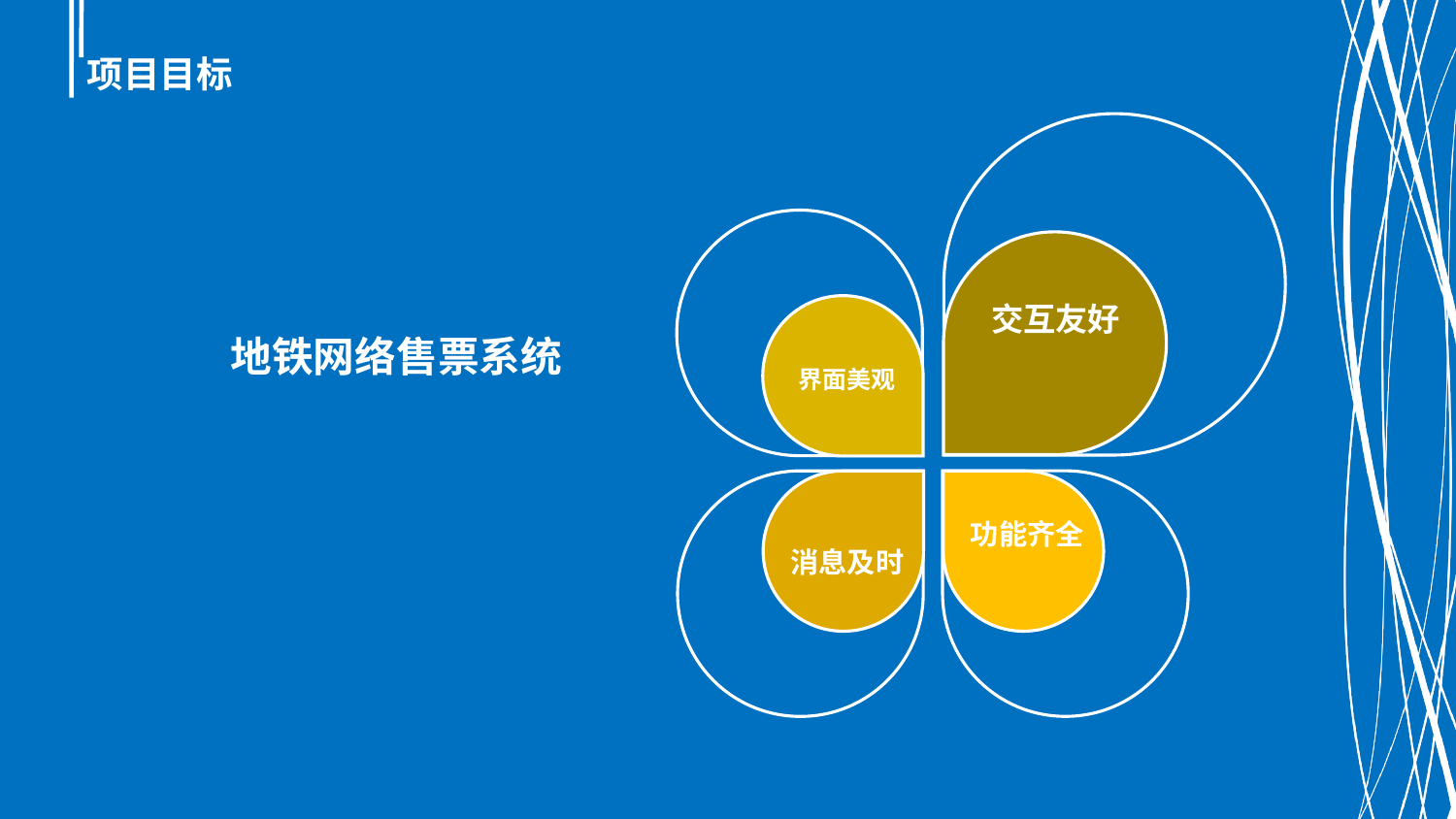

# 项目目标

交互友好

界面美观
地铁网络售票系统

消息及时

功能齐全